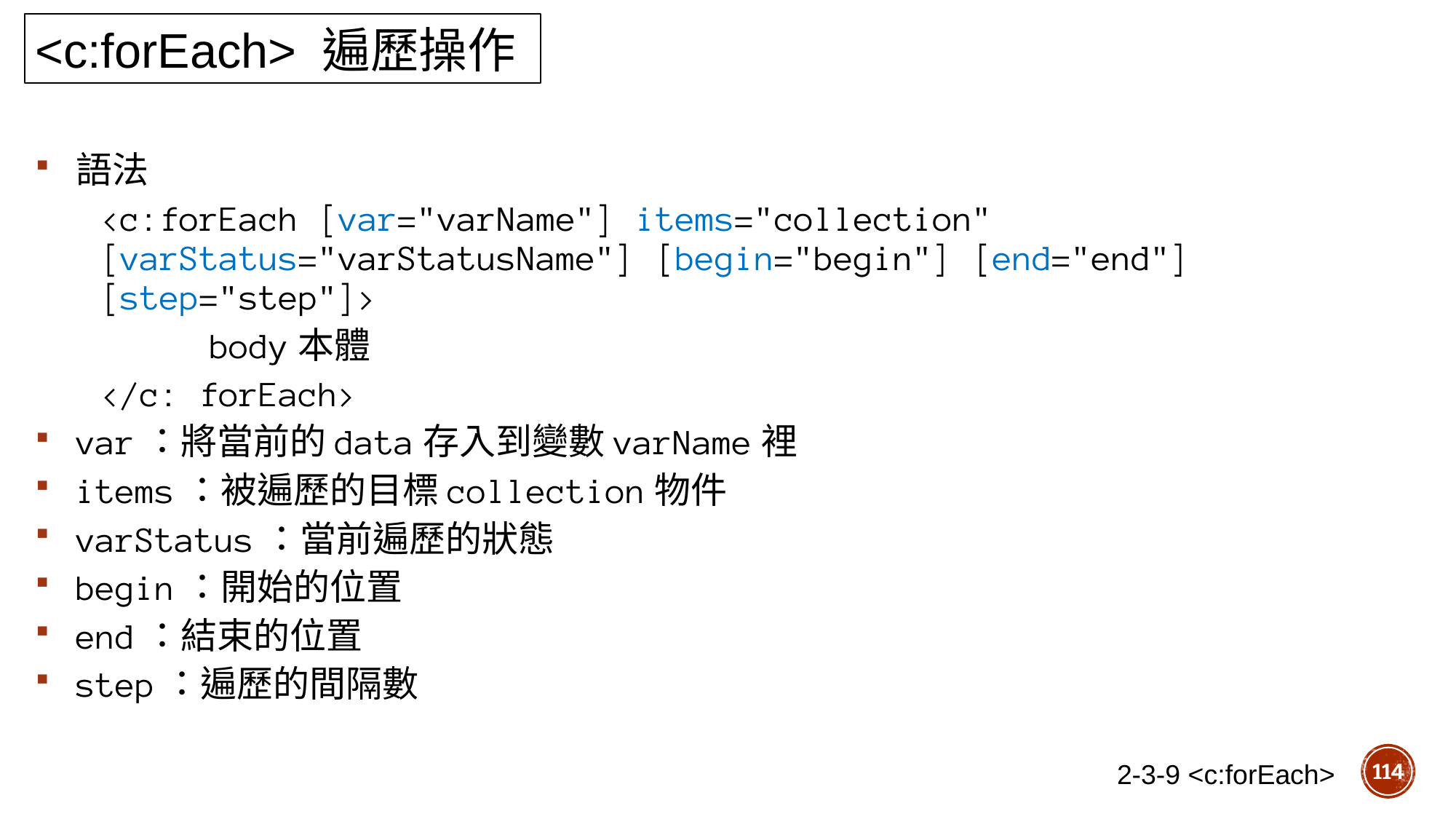

<c:forEach> 遍歷操作
語法
<c:forEach [var="varName"] items="collection" [varStatus="varStatusName"] [begin="begin"] [end="end"] [step="step"]>
	body本體
</c: forEach>
var：將當前的data存入到變數varName裡
items：被遍歷的目標collection物件
varStatus：當前遍歷的狀態
begin：開始的位置
end：結束的位置
step：遍歷的間隔數
114
2-3-9 <c:forEach>